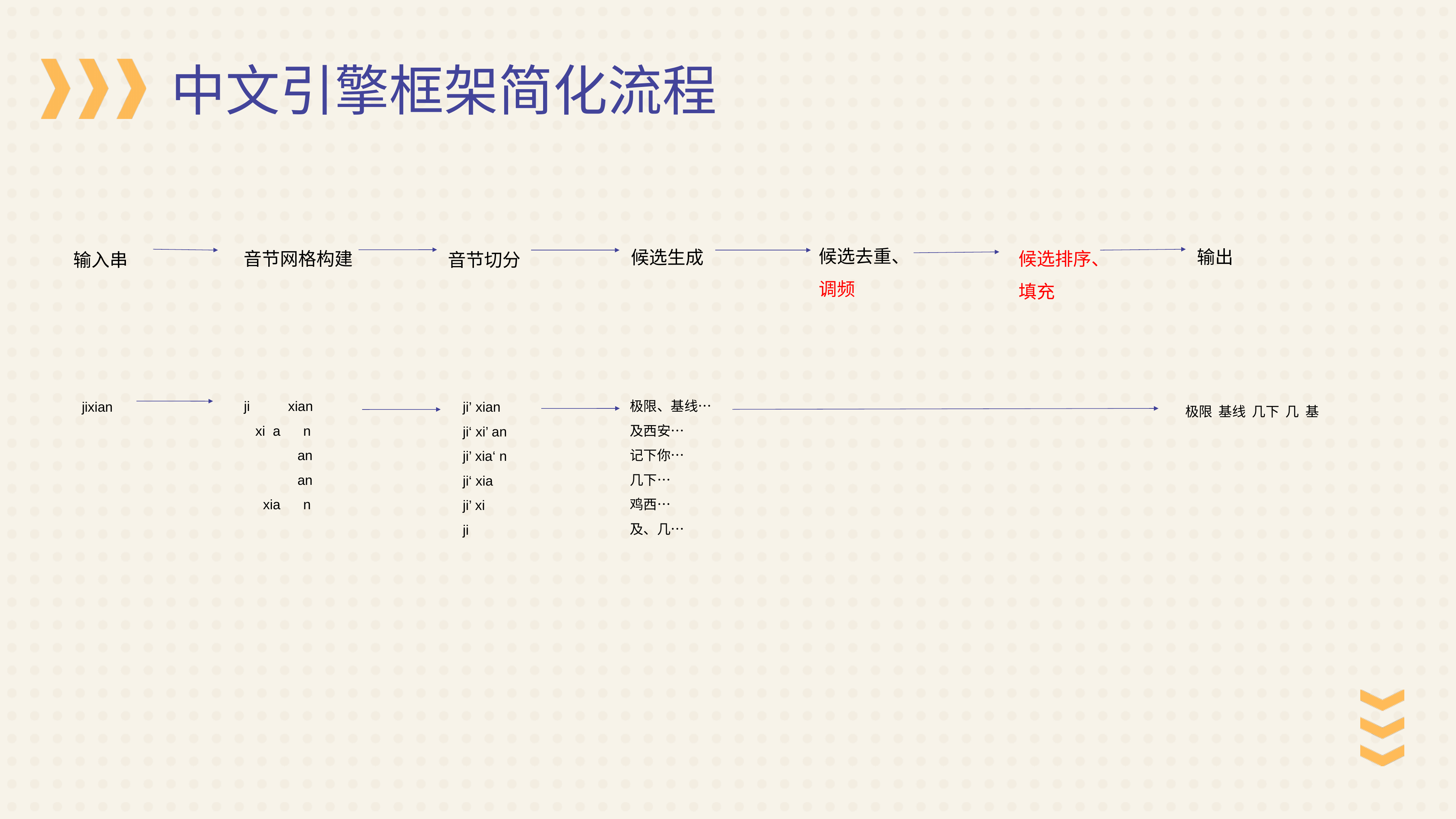

中文引擎框架简化流程
候选去重、调频
输出
候选生成
音节网格构建
候选排序、填充
输入串
音节切分
ji          xian
   xi  a      n
              an
              an
     xia      n

极限、基线…
及西安…
记下你…
几下…
鸡西…
及、几…
jixian
ji’ xian
ji‘ xi’ an
ji’ xia‘ n
ji‘ xia
ji’ xi
ji
极限  基线  几下  几  基